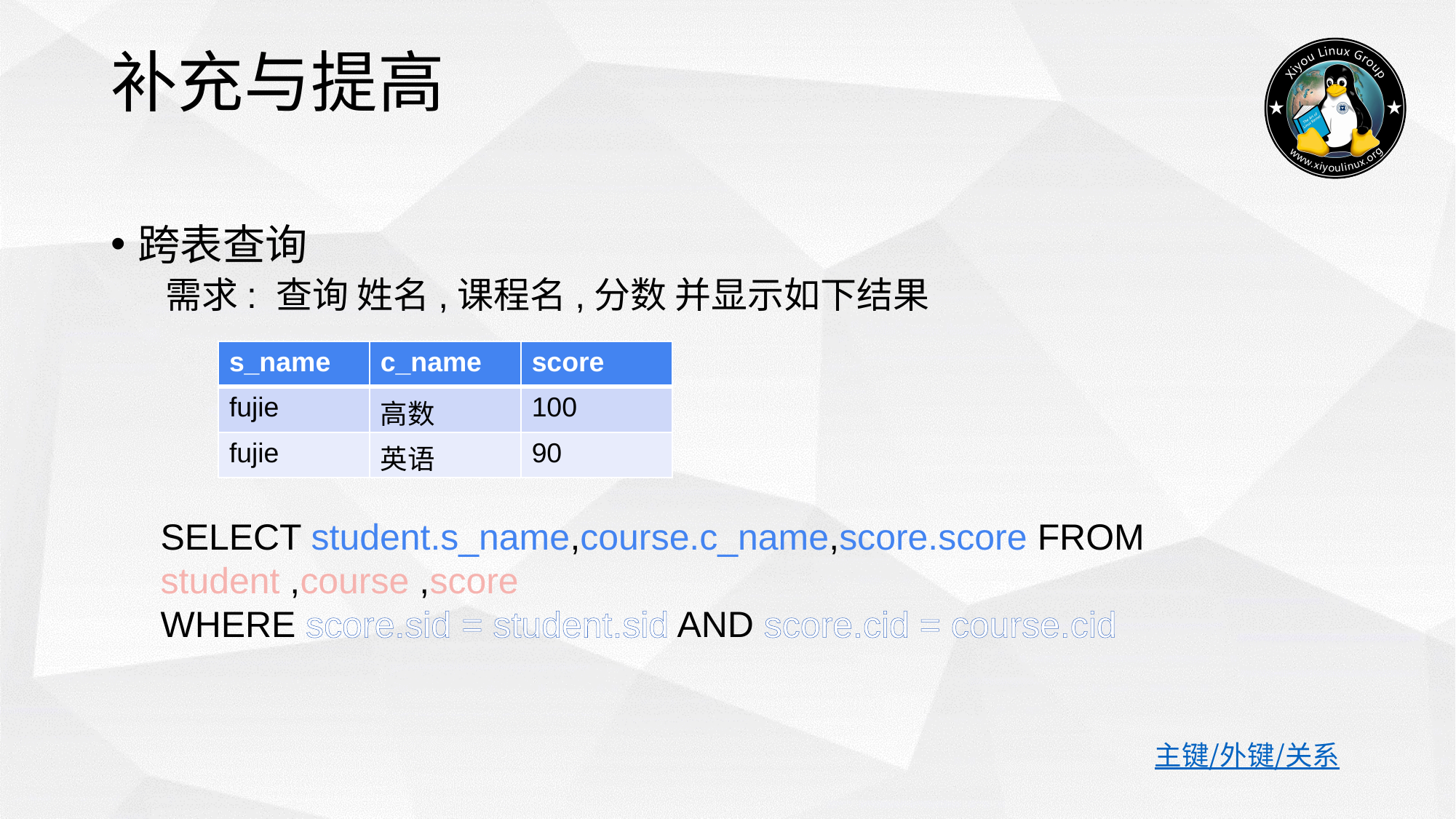

# 补充与提高
跨表查询
需求: 查询 姓名,课程名,分数 并显示如下结果

| s\_name | c\_name | score |
| --- | --- | --- |
| fujie | 高数 | 100 |
| fujie | 英语 | 90 |
SELECT student.s_name,course.c_name,score.score FROM student ,course ,score
WHERE score.sid = student.sid AND score.cid = course.cid

主键/外键/关系